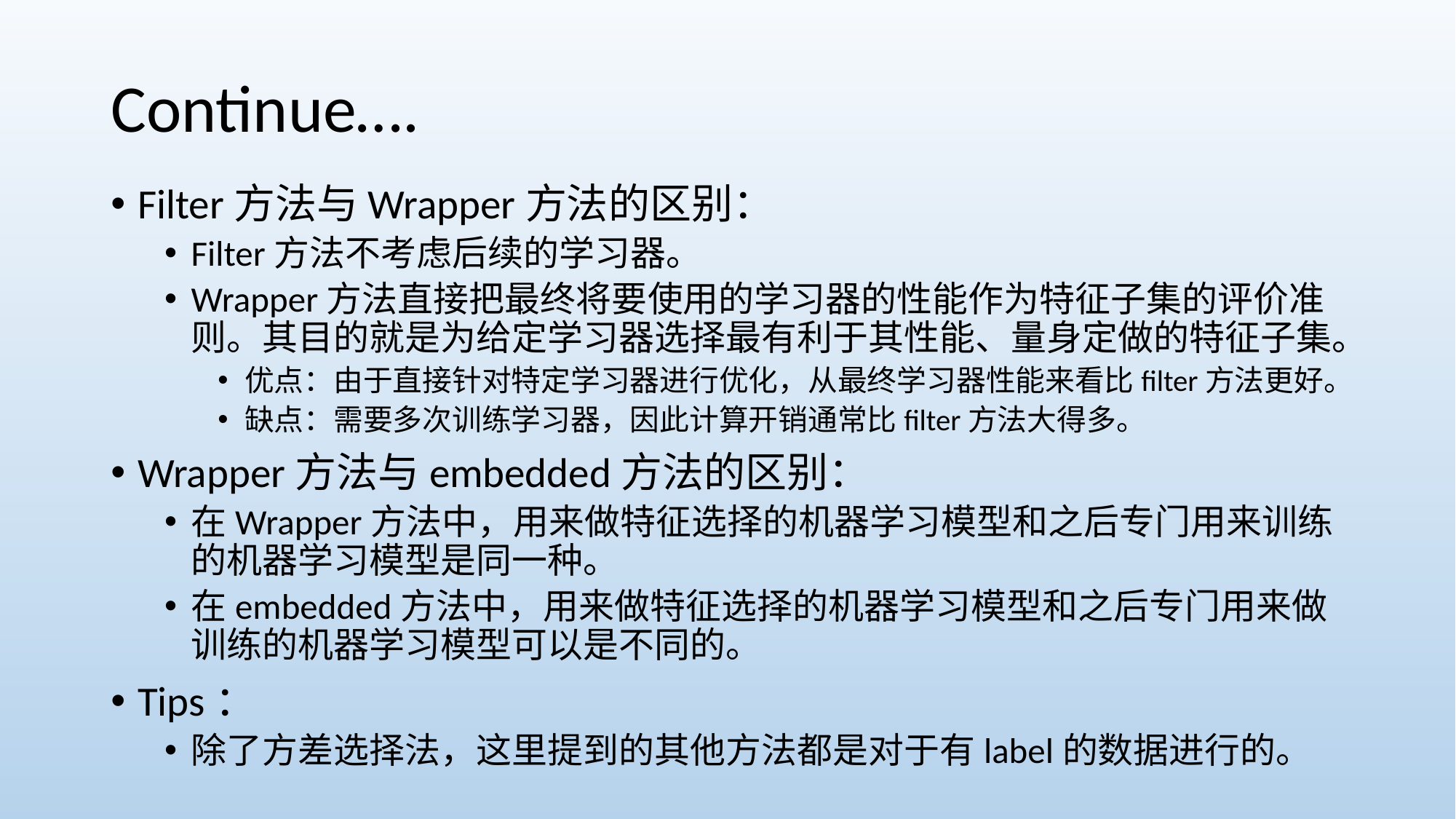

# Continue….
Filter方法与Wrapper方法的区别：
Filter方法不考虑后续的学习器。
Wrapper方法直接把最终将要使用的学习器的性能作为特征子集的评价准则。其目的就是为给定学习器选择最有利于其性能、量身定做的特征子集。
优点：由于直接针对特定学习器进行优化，从最终学习器性能来看比filter方法更好。
缺点：需要多次训练学习器，因此计算开销通常比filter方法大得多。
Wrapper方法与embedded方法的区别：
在Wrapper方法中，用来做特征选择的机器学习模型和之后专门用来训练的机器学习模型是同一种。
在embedded方法中，用来做特征选择的机器学习模型和之后专门用来做训练的机器学习模型可以是不同的。
Tips：
除了方差选择法，这里提到的其他方法都是对于有label的数据进行的。